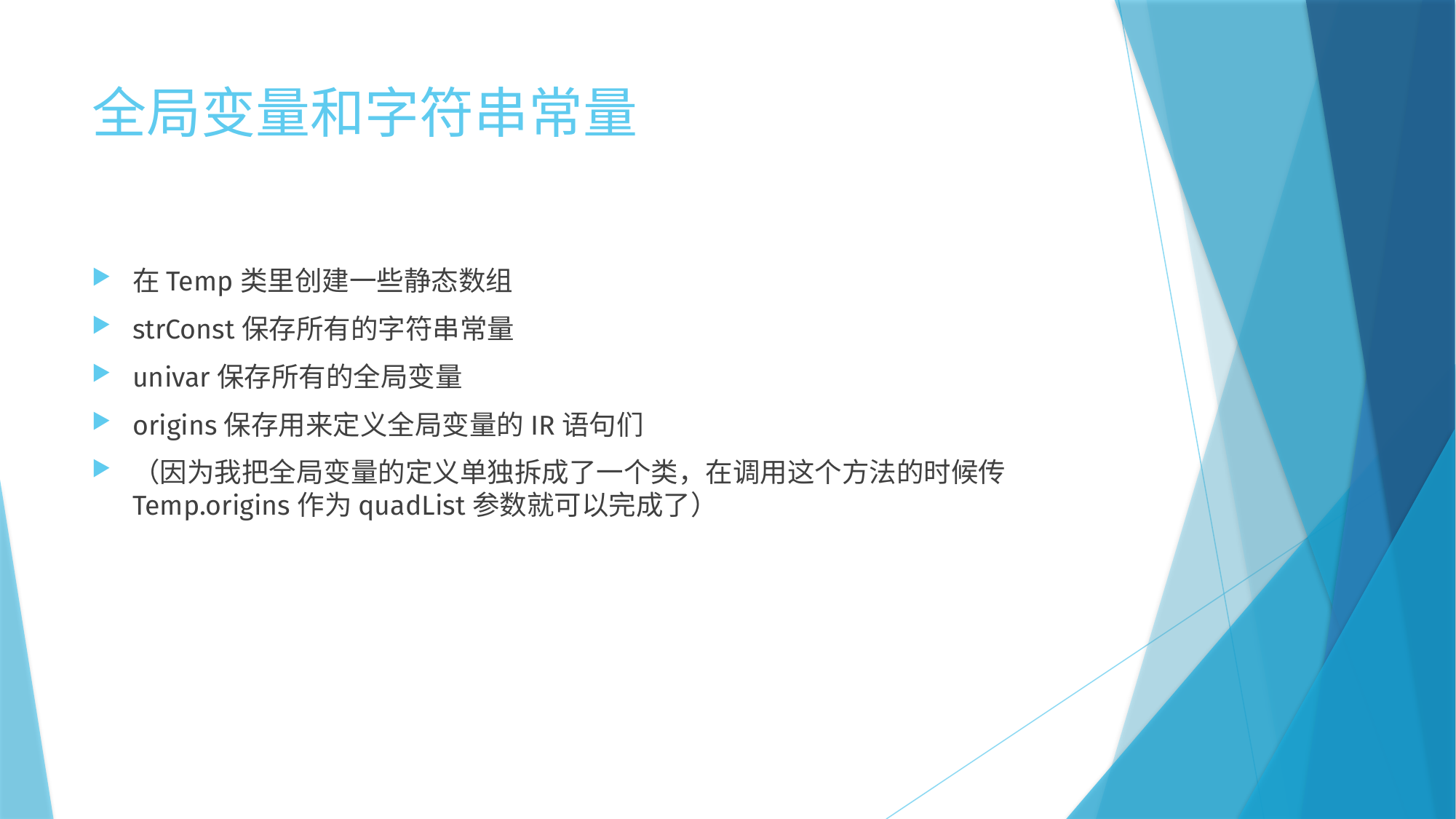

# 全局变量和字符串常量
在Temp类里创建一些静态数组
strConst保存所有的字符串常量
univar保存所有的全局变量
origins保存用来定义全局变量的IR语句们
（因为我把全局变量的定义单独拆成了一个类，在调用这个方法的时候传Temp.origins作为quadList参数就可以完成了）